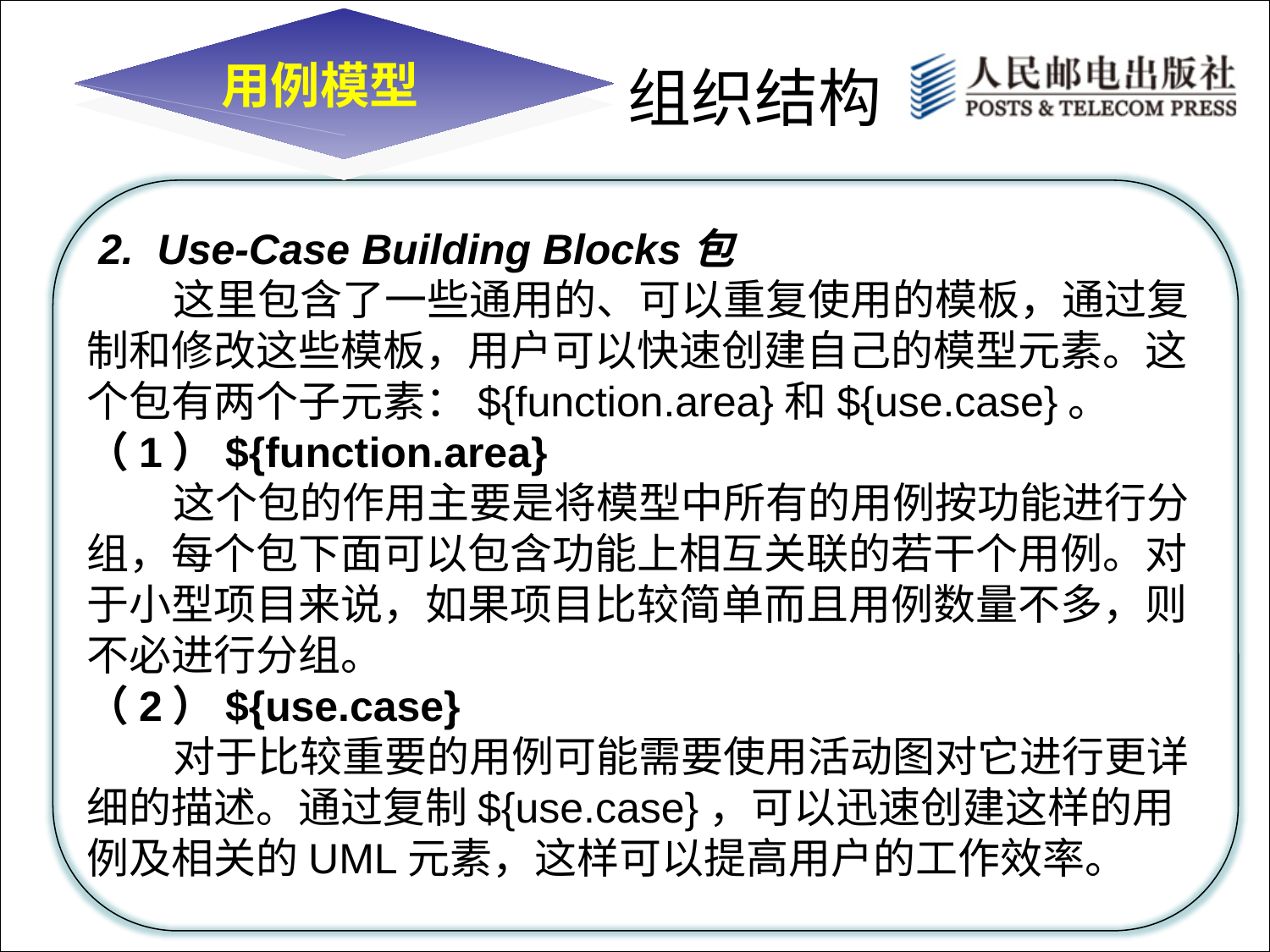

用例模型

组织结构

 2.  Use-Case Building Blocks包
        这里包含了一些通用的、可以重复使用的模板，通过复制和修改这些模板，用户可以快速创建自己的模型元素。这个包有两个子元素：${function.area}和${use.case}。
（1）${function.area}
        这个包的作用主要是将模型中所有的用例按功能进行分组，每个包下面可以包含功能上相互关联的若干个用例。对于小型项目来说，如果项目比较简单而且用例数量不多，则不必进行分组。
（2）${use.case}
        对于比较重要的用例可能需要使用活动图对它进行更详细的描述。通过复制${use.case}，可以迅速创建这样的用例及相关的UML元素，这样可以提高用户的工作效率。